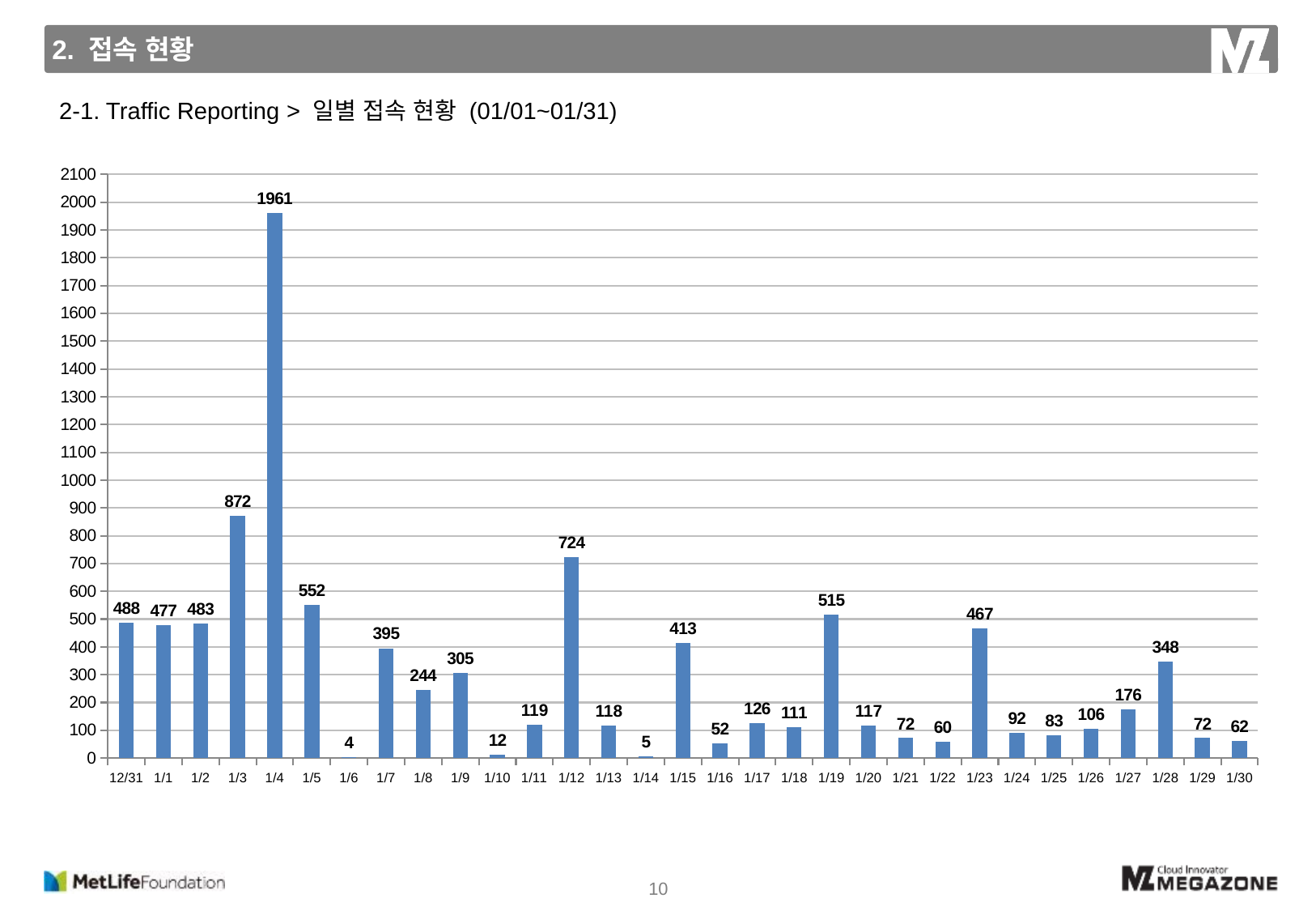

2. 접속 현황
2-1. Traffic Reporting > 일별 접속 현황 (01/01~01/31)

### Chart

| Category | PC |
|---|---|
| 42735 | 488.0 |
| 42736 | 477.0 |
| 42737 | 483.0 |
| 42738 | 872.0 |
| 42739 | 1961.0 |
| 42740 | 552.0 |
| 42741 | 4.0 |
| 42742 | 395.0 |
| 42743 | 244.0 |
| 42744 | 305.0 |
| 42745 | 12.0 |
| 42746 | 119.0 |
| 42747 | 724.0 |
| 42748 | 118.0 |
| 42749 | 5.0 |
| 42750 | 413.0 |
| 42751 | 52.0 |
| 42752 | 126.0 |
| 42753 | 111.0 |
| 42754 | 515.0 |
| 42755 | 117.0 |
| 42756 | 72.0 |
| 42757 | 60.0 |
| 42758 | 467.0 |
| 42759 | 92.0 |
| 42760 | 83.0 |
| 42761 | 106.0 |
| 42762 | 176.0 |
| 42763 | 348.0 |
| 42764 | 72.0 |
| 42765 | 62.0 |
10